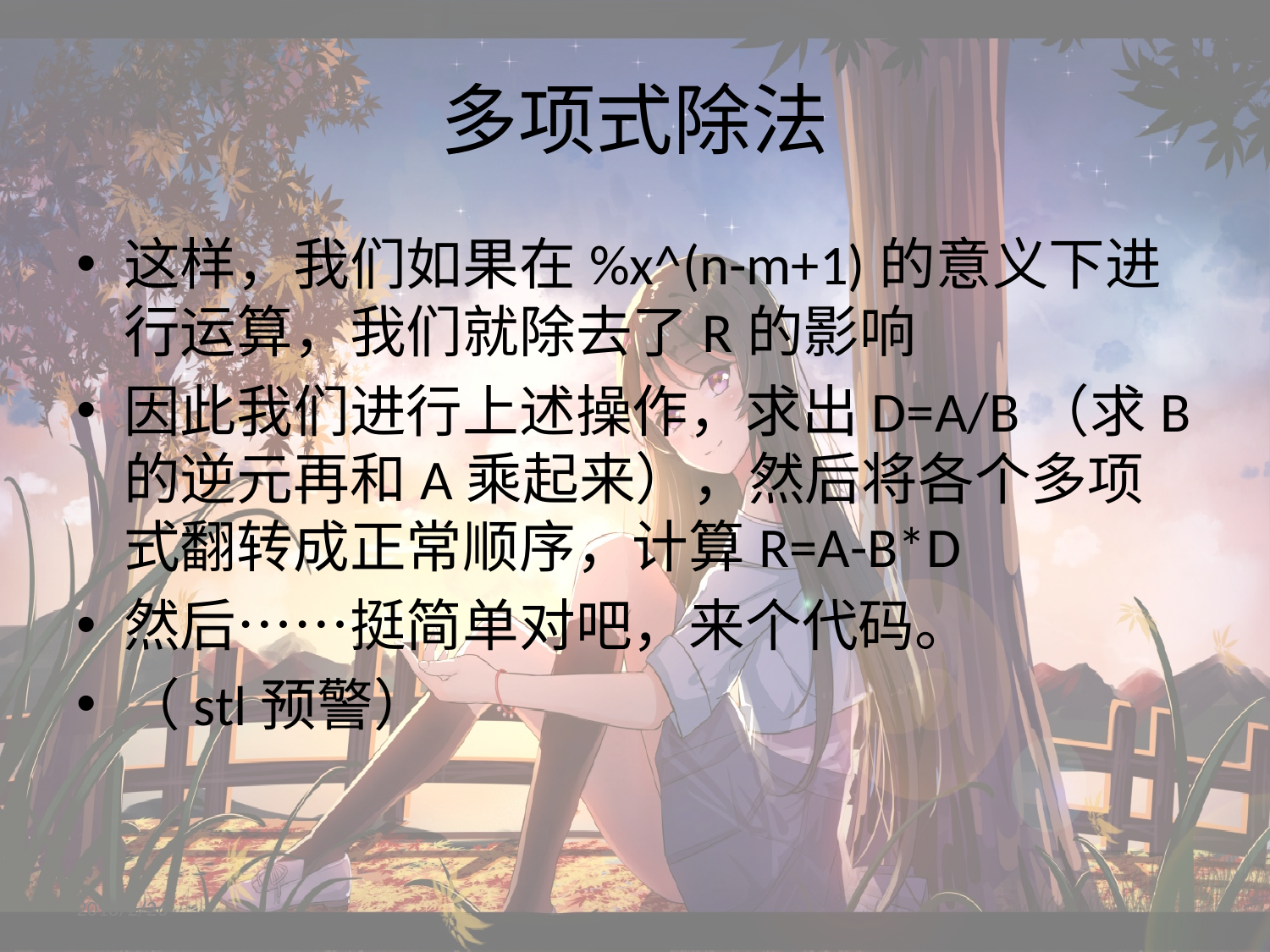

# 多项式除法
这样，我们如果在%x^(n-m+1)的意义下进行运算，我们就除去了R的影响
因此我们进行上述操作，求出D=A/B（求B的逆元再和A乘起来），然后将各个多项式翻转成正常顺序，计算R=A-B*D
然后……挺简单对吧，来个代码。
（stl预警）
2018/2/26